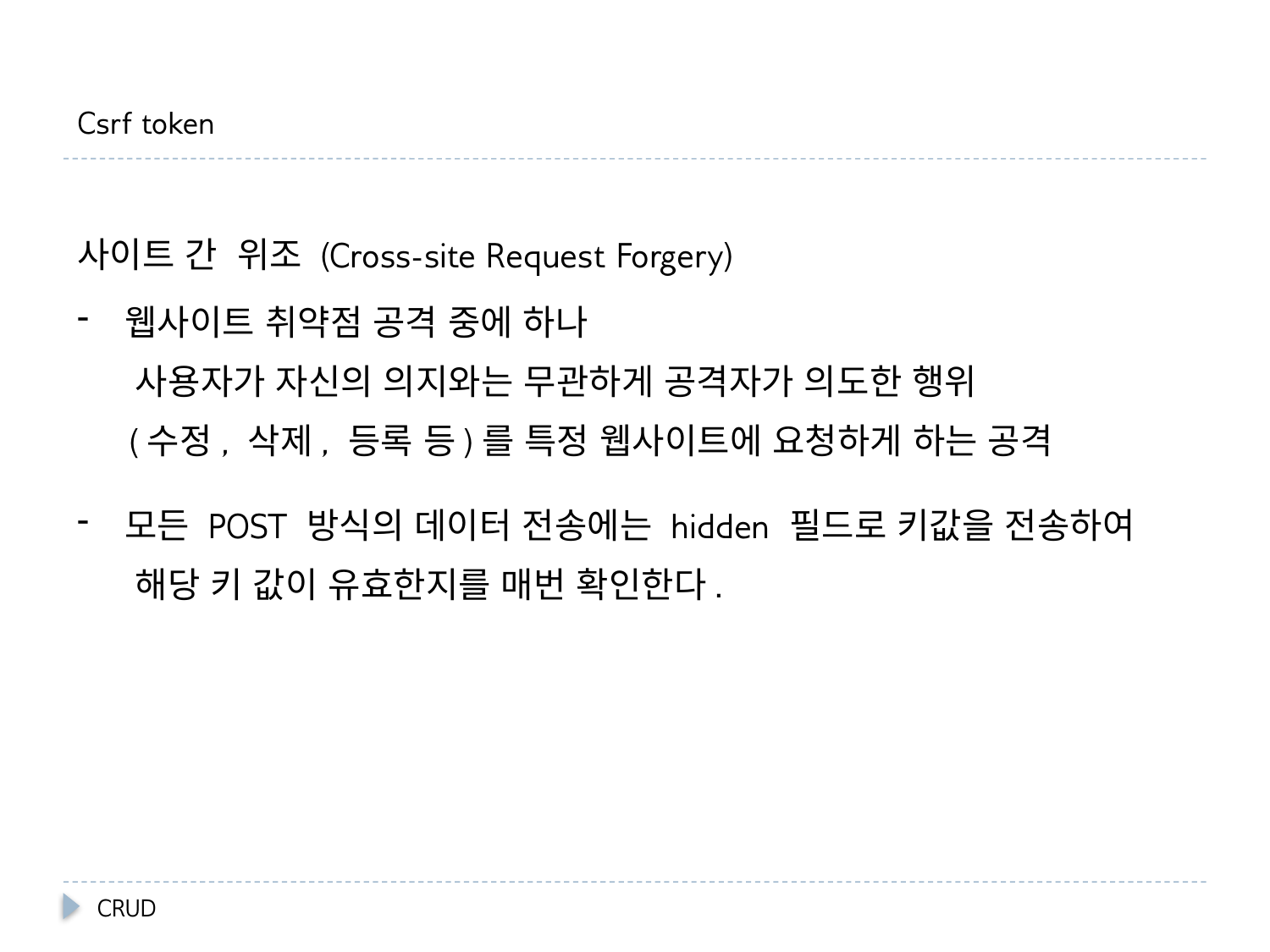

Csrf token
사이트 간  위조 (Cross-site Request Forgery)

웹사이트 취약점 공격 중에 하나

     사용자가 자신의 의지와는 무관하게 공격자가 의도한 행위

     (수정, 삭제, 등록 등)를 특정 웹사이트에 요청하게 하는 공격

모든 POST 방식의 데이터 전송에는 hidden 필드로 키값을 전송하여

     해당 키 값이 유효한지를 매번 확인한다.

CRUD